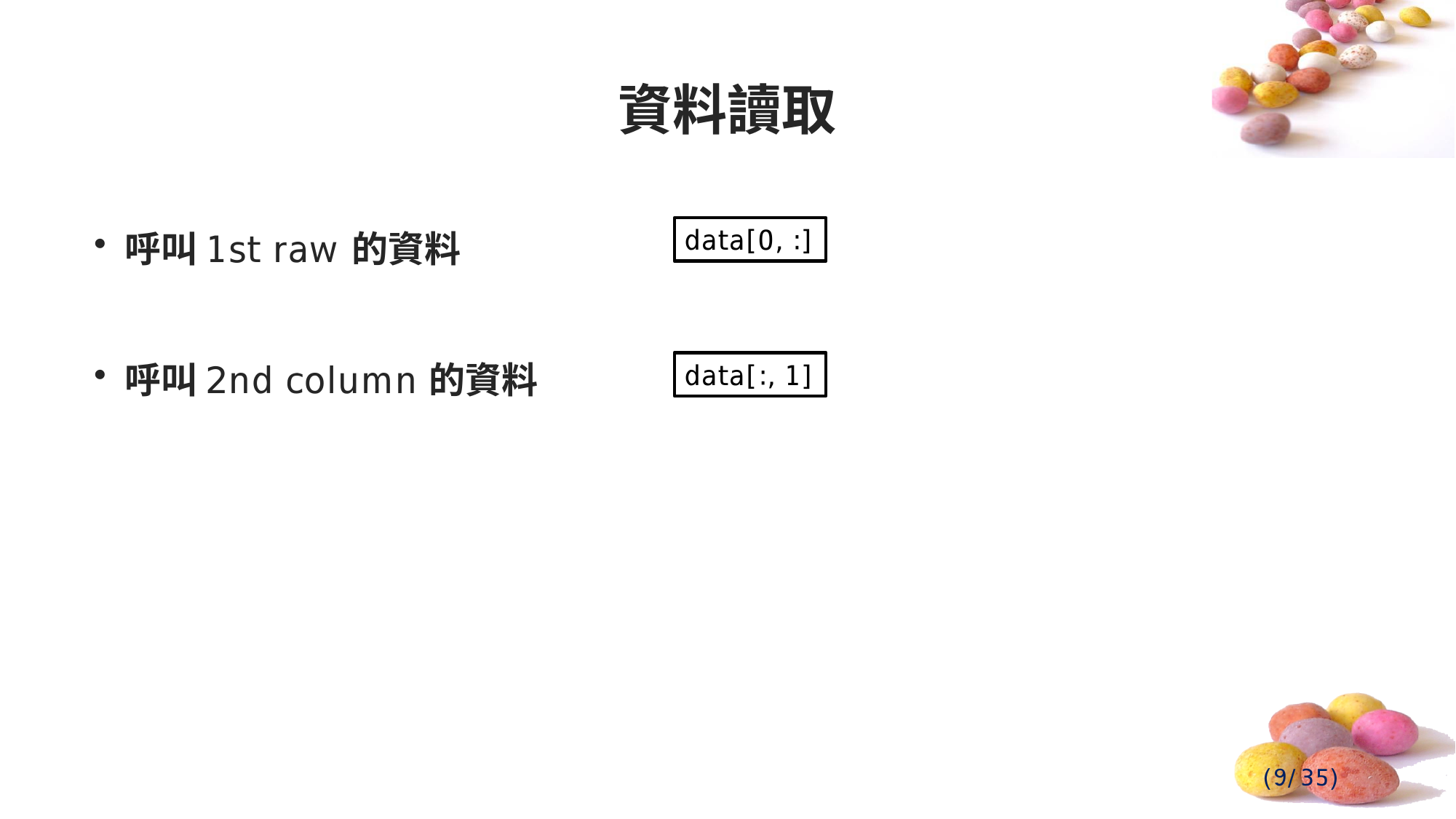

# 資料讀取
呼叫1st raw的資料

呼叫2nd column的資料
data[0, :]
data[:, 1]